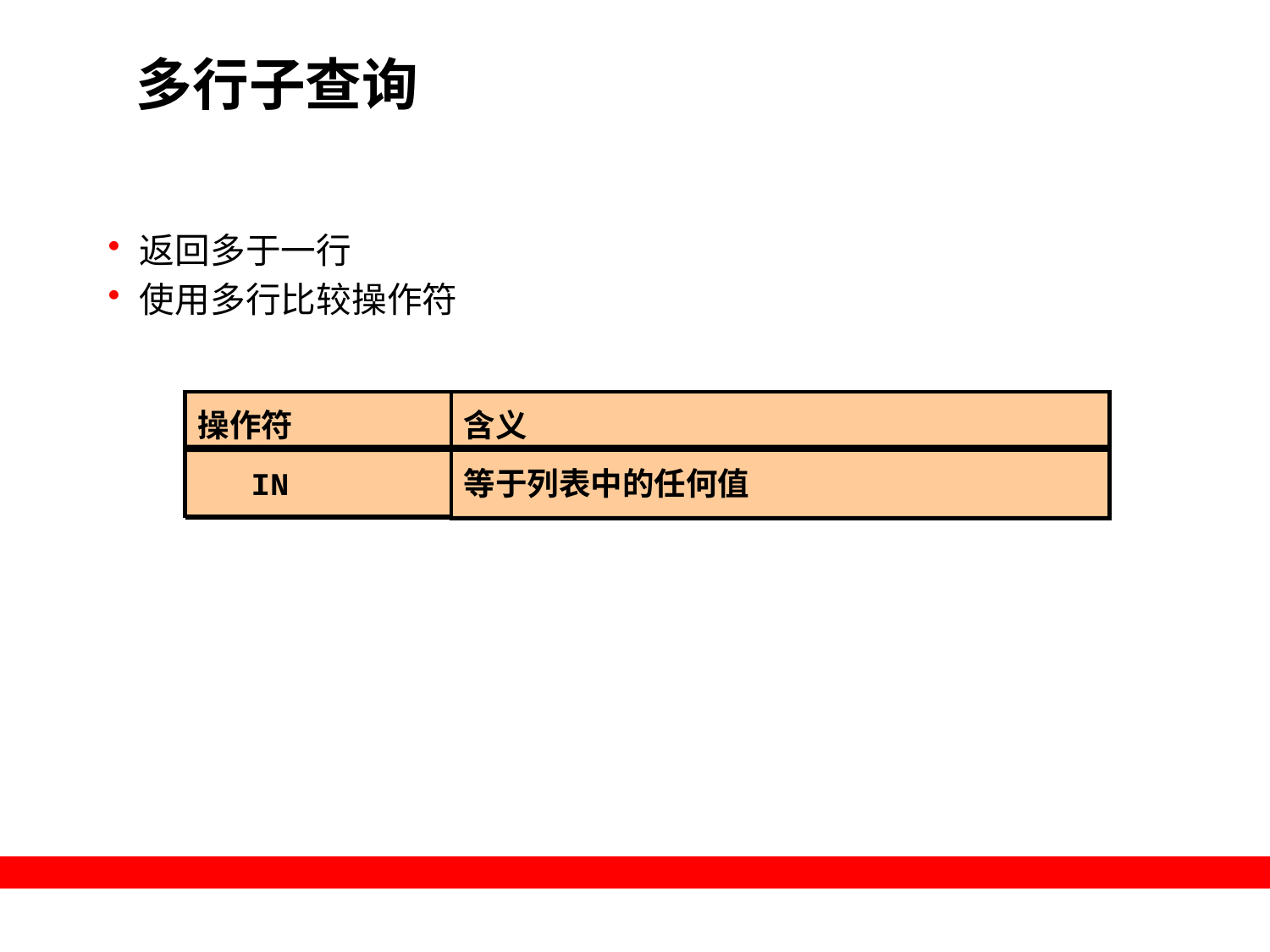

# 多行子查询
返回多于一行
使用多行比较操作符
操作符
      IN

含义
等于列表中的任何值